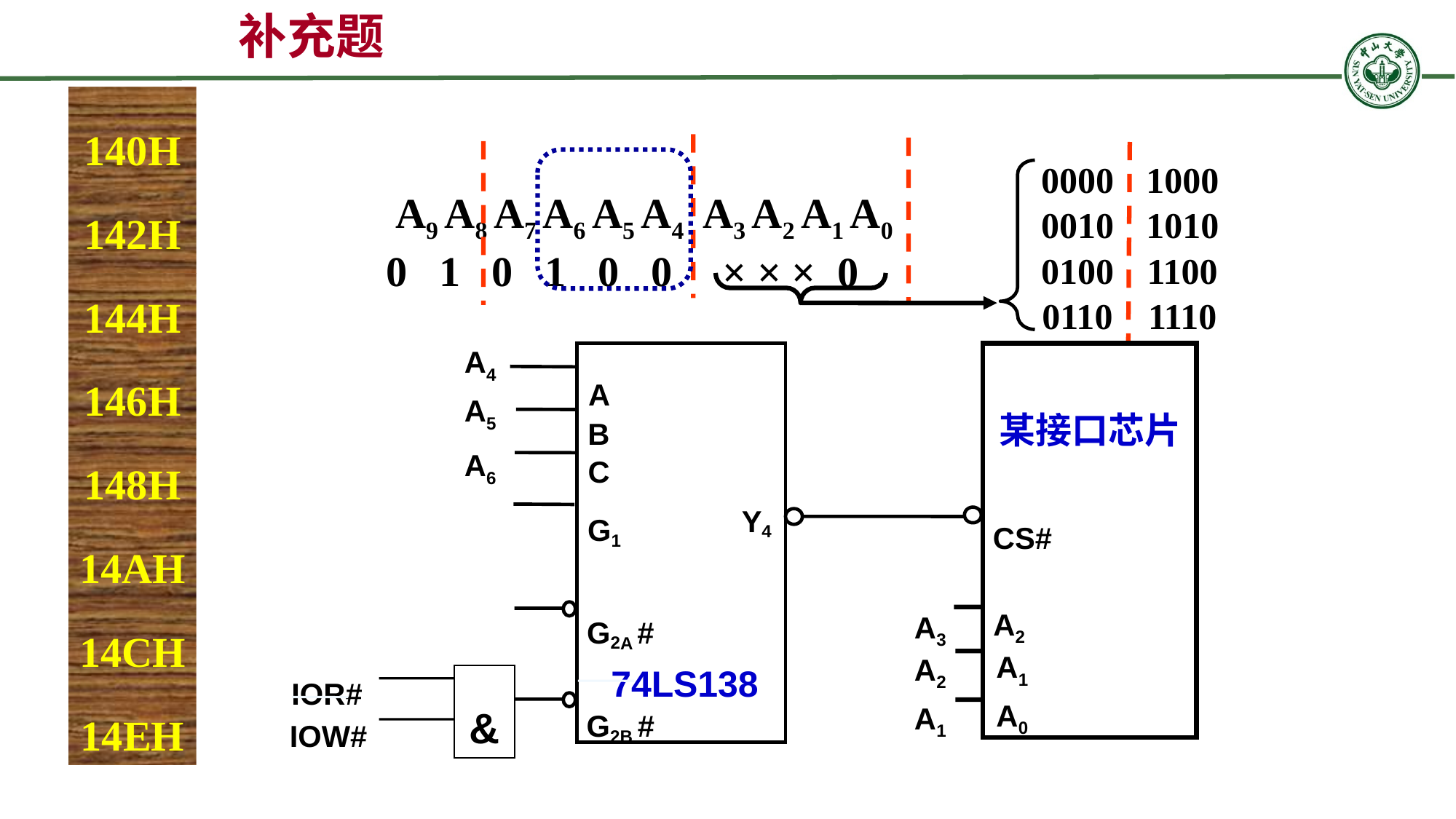

补充题
140H
142H
144H
146H
148H
14AH
14CH
14EH

0000
0010
0100
0110
1000
1010
1100
1110

× × ×  0

A9 A8 A7 A6 A5 A4   A3 A2 A1 A0

0   1   0   1   0   0
A4
A5
A6

A

某接口芯片
B

C

Y4
G1
CS#

A2
A3
A2
A1
G2A #

A1
74LS138
IOR#

&
A0
G2B #

IOW#